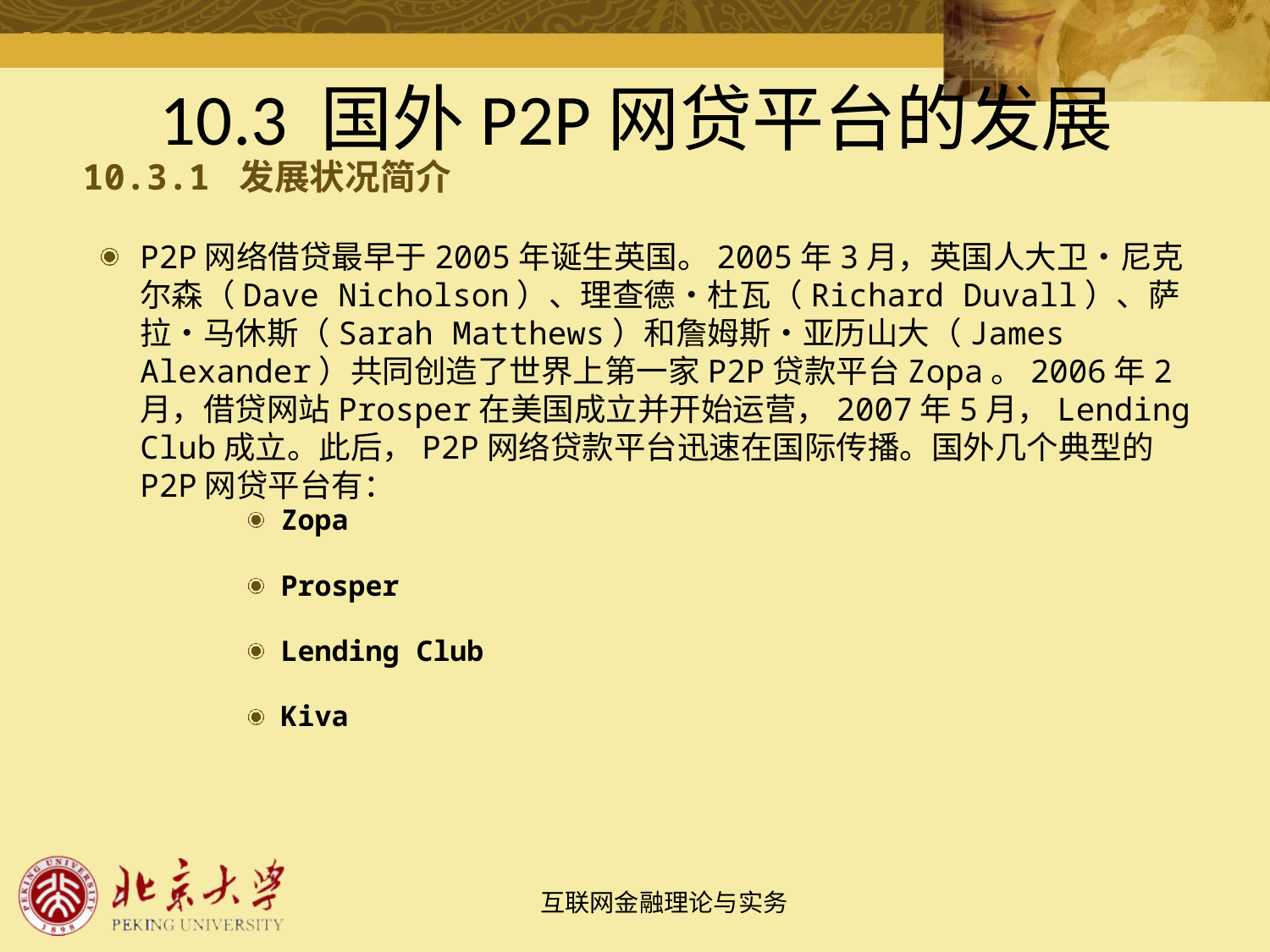

# 10.3 国外P2P网贷平台的发展
10.3.1 发展状况简介
P2P网络借贷最早于2005年诞生英国。2005年3月，英国人大卫•尼克尔森（Dave Nicholson）、理查德•杜瓦（Richard Duvall）、萨拉•马休斯（Sarah Matthews）和詹姆斯•亚历山大（James Alexander）共同创造了世界上第一家P2P贷款平台Zopa。2006年2月，借贷网站Prosper在美国成立并开始运营，2007年5月，Lending Club成立。此后，P2P网络贷款平台迅速在国际传播。国外几个典型的P2P网贷平台有：

Zopa
Prosper
Lending Club
Kiva